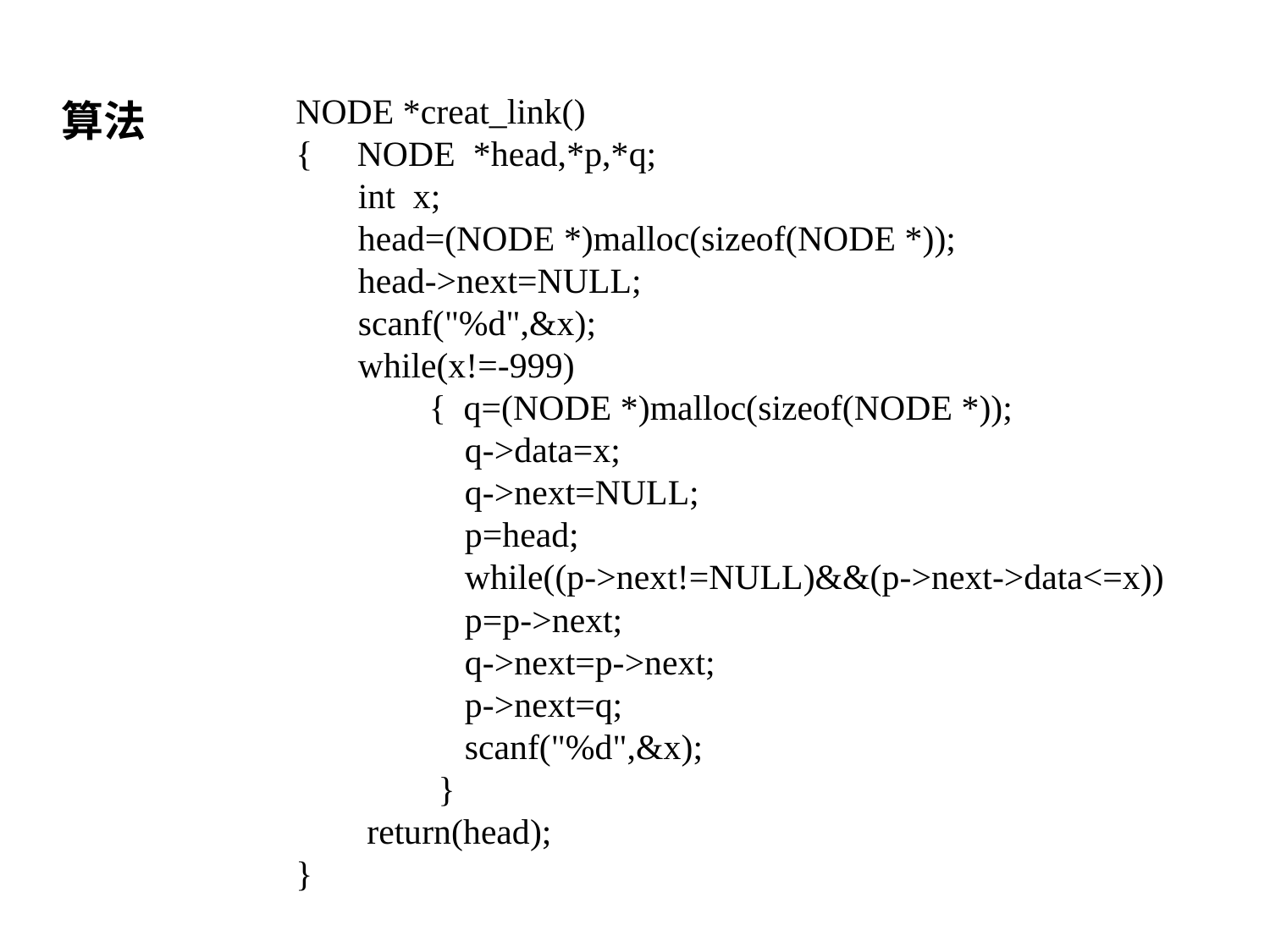

NODE *creat_link()
{     NODE  *head,*p,*q;
       int  x;
       head=(NODE *)malloc(sizeof(NODE *));
       head->next=NULL;
       scanf("%d",&x);
       while(x!=-999)
               {  q=(NODE *)malloc(sizeof(NODE *));
                   q->data=x;
                   q->next=NULL;
                   p=head;
                   while((p->next!=NULL)&&(p->next->data<=x))
                   p=p->next;
                   q->next=p->next;
                   p->next=q;
                   scanf("%d",&x);
                }
        return(head);
}
算法